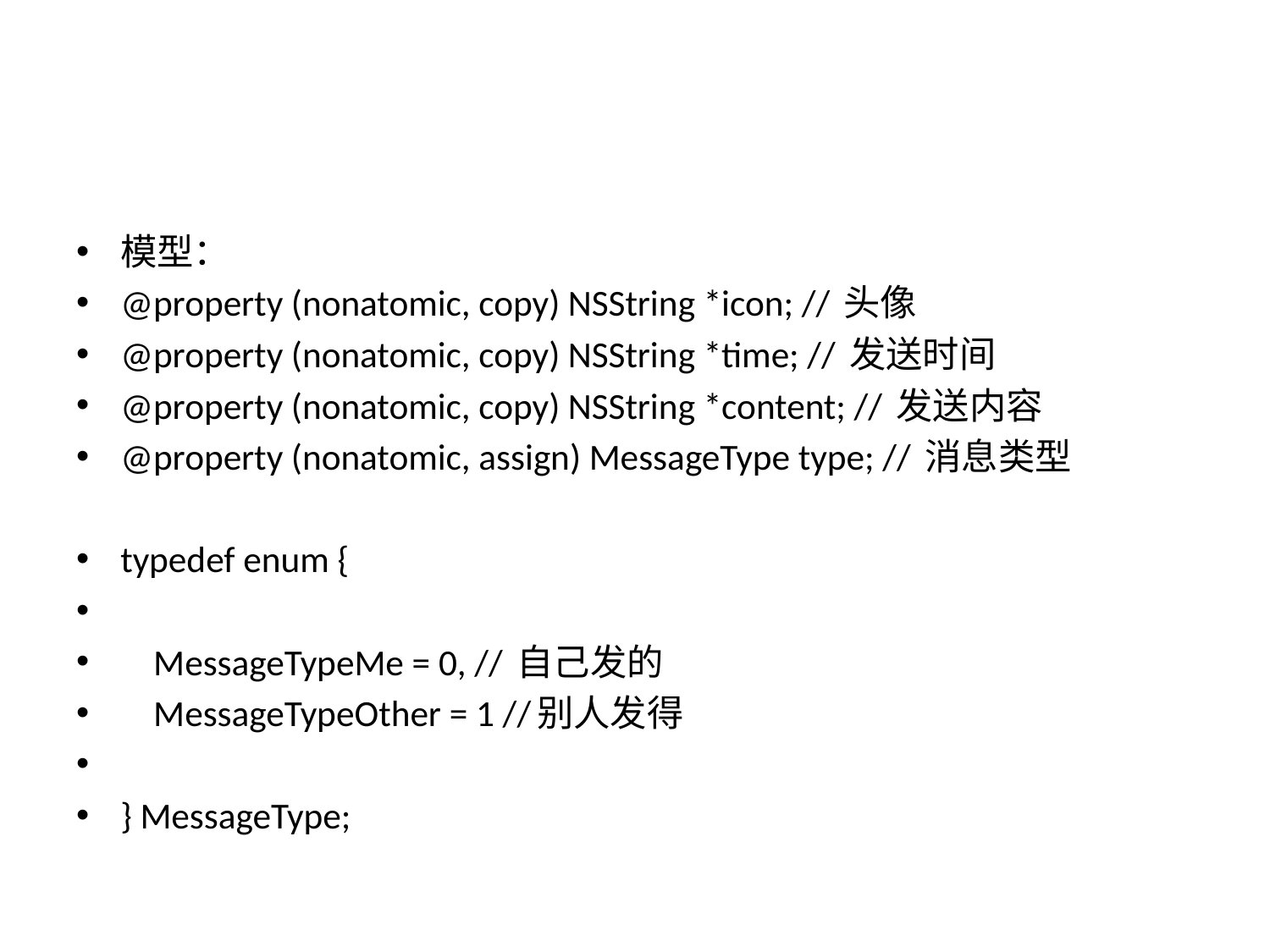

#
模型：
@property (nonatomic, copy) NSString *icon; // 头像
@property (nonatomic, copy) NSString *time; // 发送时间
@property (nonatomic, copy) NSString *content; // 发送内容
@property (nonatomic, assign) MessageType type; // 消息类型

typedef enum {

    MessageTypeMe = 0, // 自己发的
    MessageTypeOther = 1 //别人发得

} MessageType;